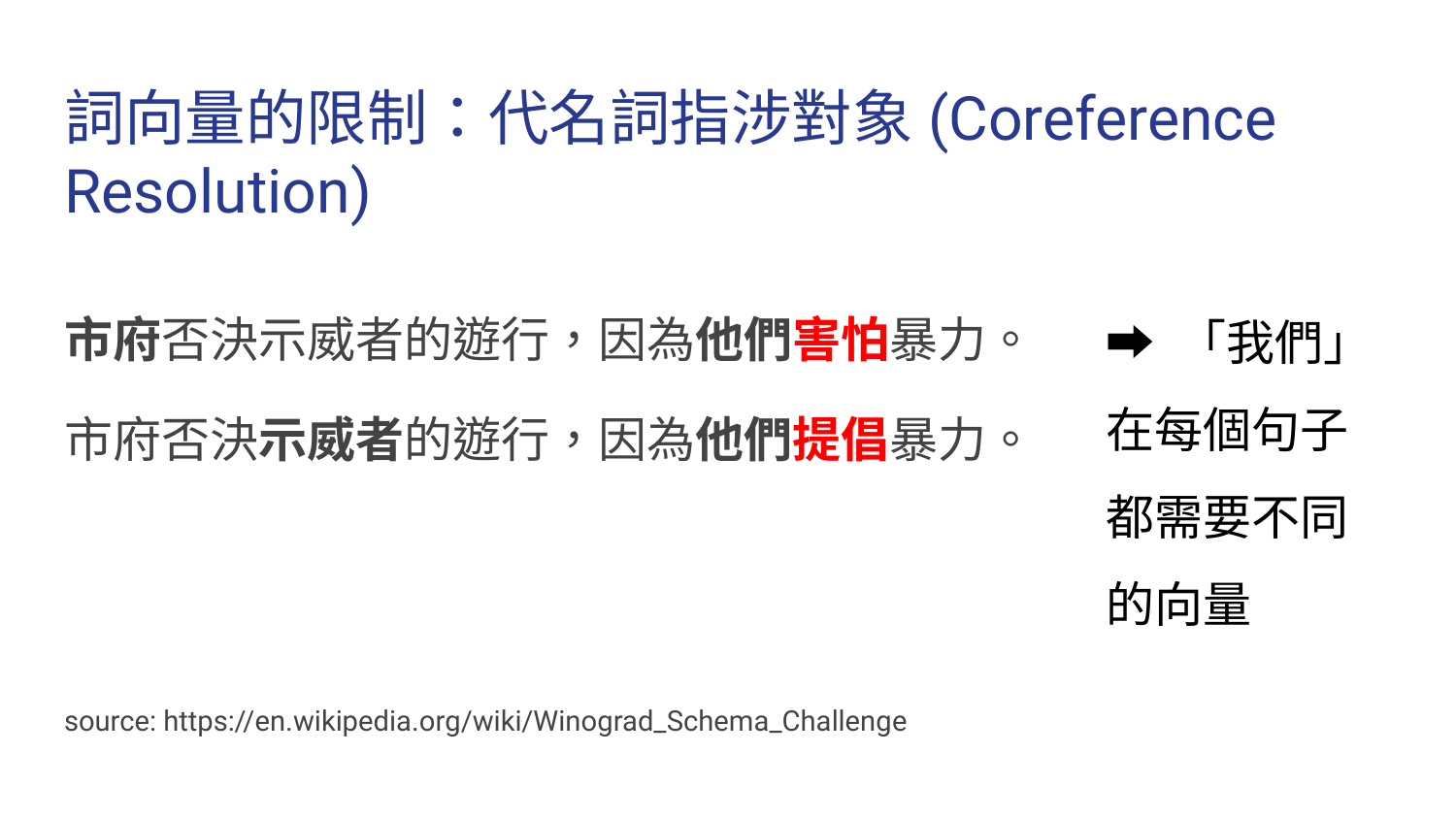

詞向量的限制：代名詞指涉對象(Coreference Resolution)

市府否決示威者的遊行，因為他們害怕暴力。
市府否決示威者的遊行，因為他們提倡暴力。

source: https://en.wikipedia.org/wiki/Winograd_Schema_Challenge
➡ 「我們」在每個句子都需要不同的向量